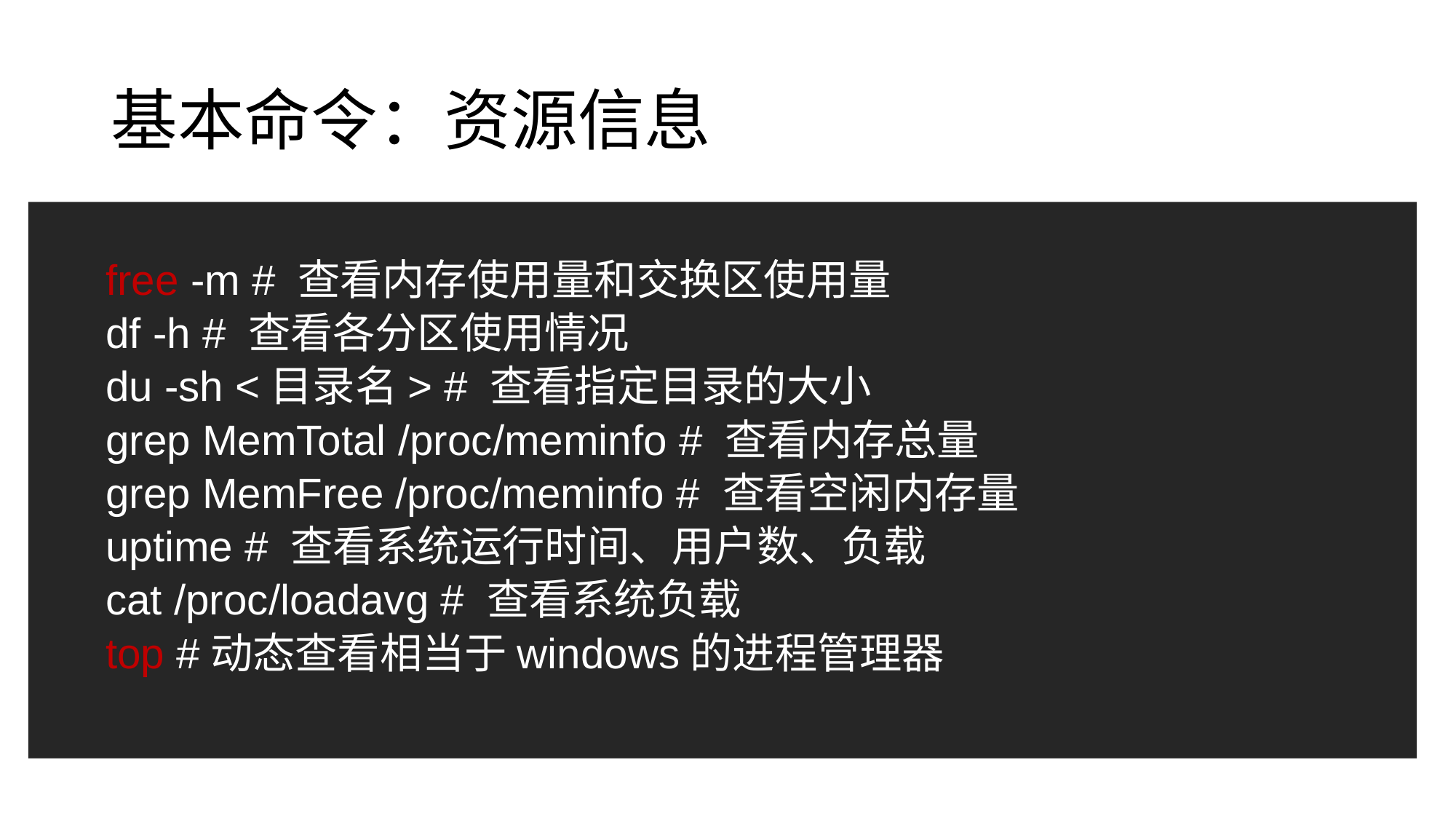

# 基本命令：资源信息

 free -m # 查看内存使用量和交换区使用量
 df -h # 查看各分区使用情况
 du -sh <目录名> # 查看指定目录的大小
 grep MemTotal /proc/meminfo # 查看内存总量
 grep MemFree /proc/meminfo # 查看空闲内存量
 uptime # 查看系统运行时间、用户数、负载
 cat /proc/loadavg # 查看系统负载
 top #动态查看相当于windows的进程管理器